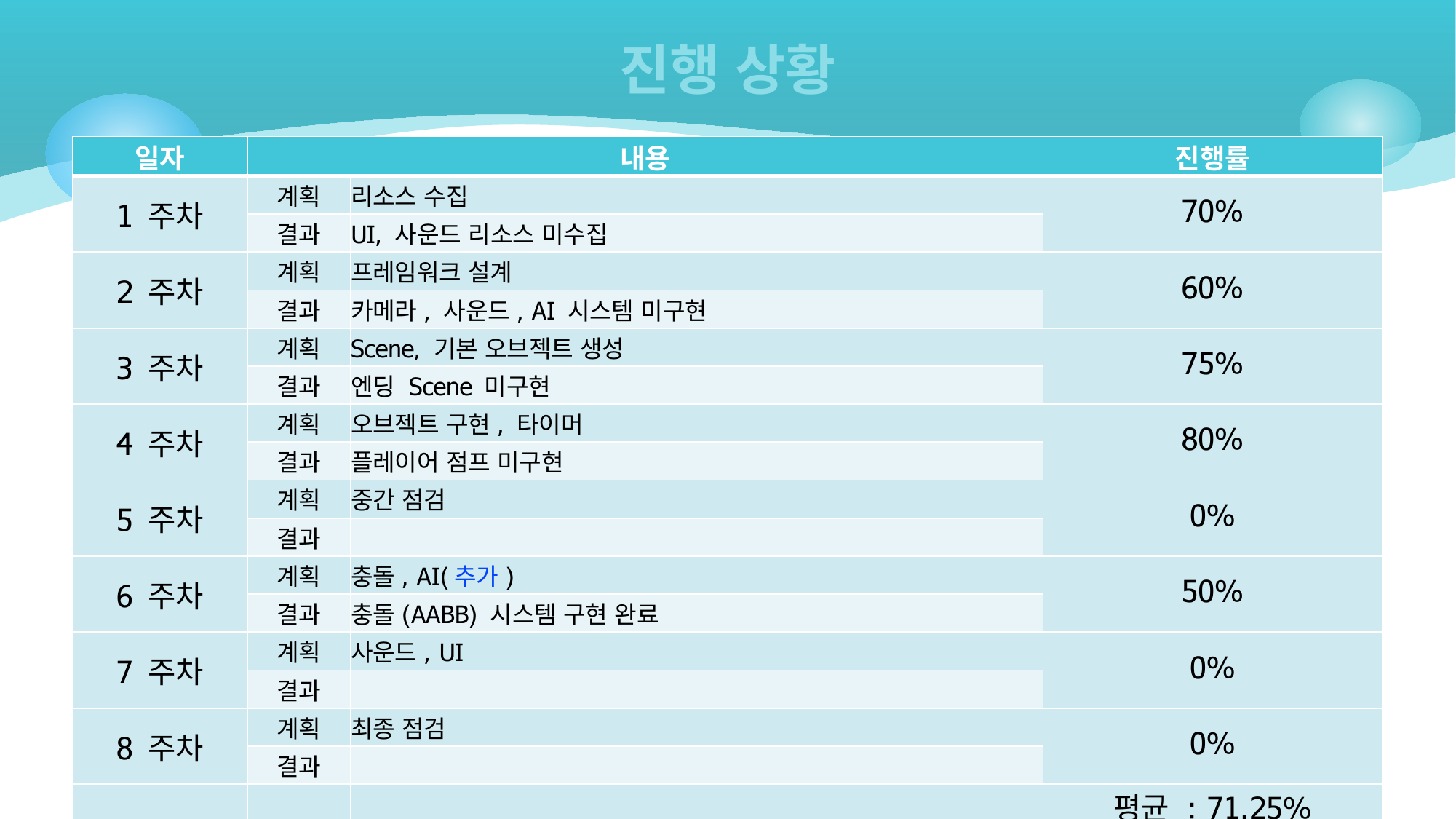

# 진행 상황
| 일자 | 내용 |  | 진행률 |
| --- | --- | --- | --- |
| 1 주차 | 계획 | 리소스 수집 | 70% |
|  | 결과 | UI, 사운드 리소스 미수집 |  |
| 2 주차 | 계획 | 프레임워크 설계 | 60% |
|  | 결과 | 카메라, 사운드, AI 시스템 미구현 |  |
| 3 주차 | 계획 | Scene, 기본 오브젝트 생성 | 75% |
|  | 결과 | 엔딩 Scene 미구현 |  |
| 4 주차 | 계획 | 오브젝트 구현, 타이머 | 80% |
|  | 결과 | 플레이어 점프 미구현 |  |
| 5 주차 | 계획 | 중간 점검 | 0% |
|  | 결과 |  |  |
| 6 주차 | 계획 | 충돌, AI(추가) | 50% |
|  | 결과 | 충돌(AABB) 시스템 구현 완료 |  |
| 7 주차 | 계획 | 사운드, UI | 0% |
|  | 결과 |  |  |
| 8 주차 | 계획 | 최종 점검 | 0% |
|  | 결과 |  |  |
|  |  |  | 평균 : 71.25% |